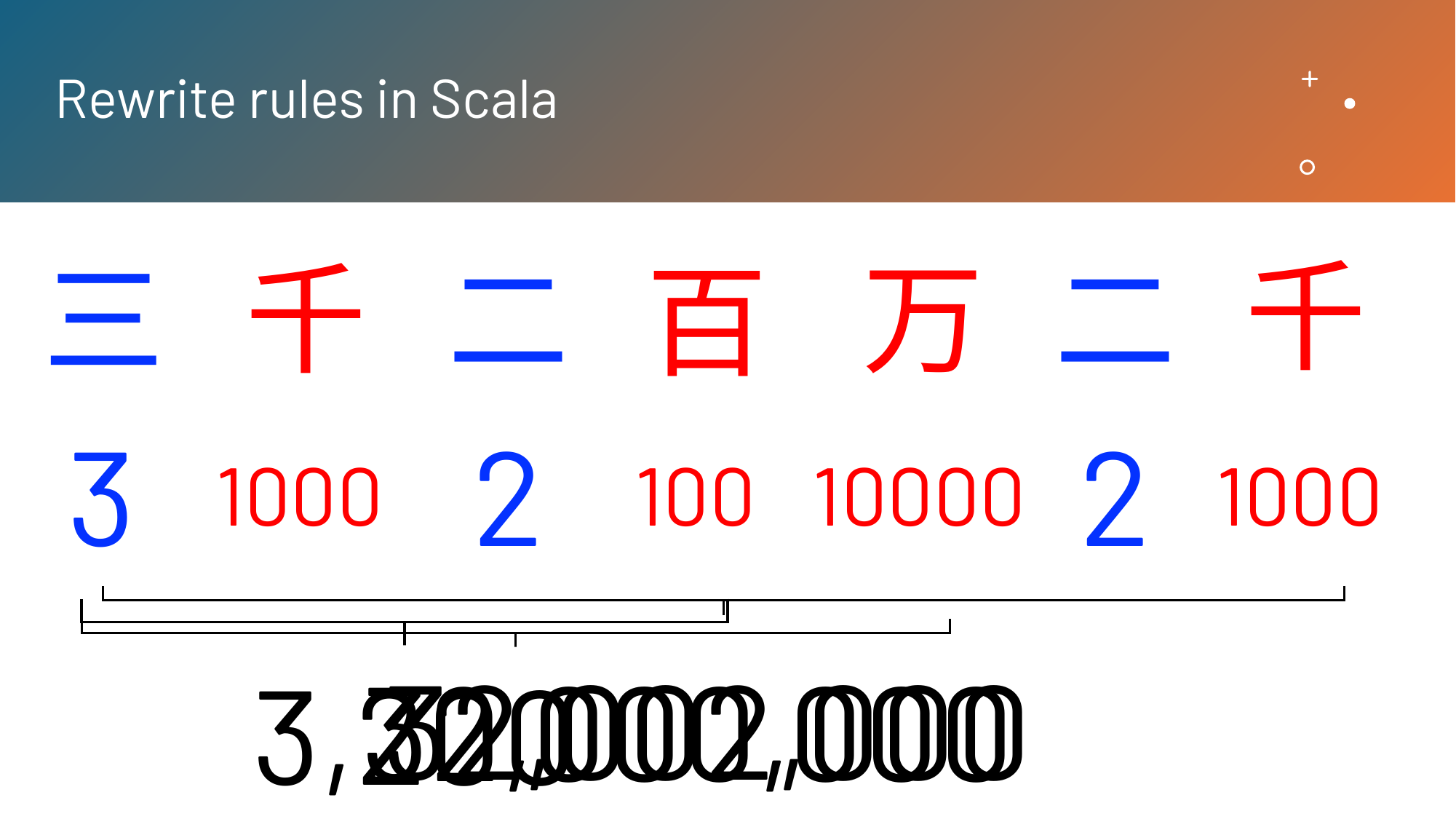

# Rewrite rules in Scala

千
千
万
三
二
二
百

3
2
2
1000
100
10000
1000
32,002,000
32,000,000
3,200